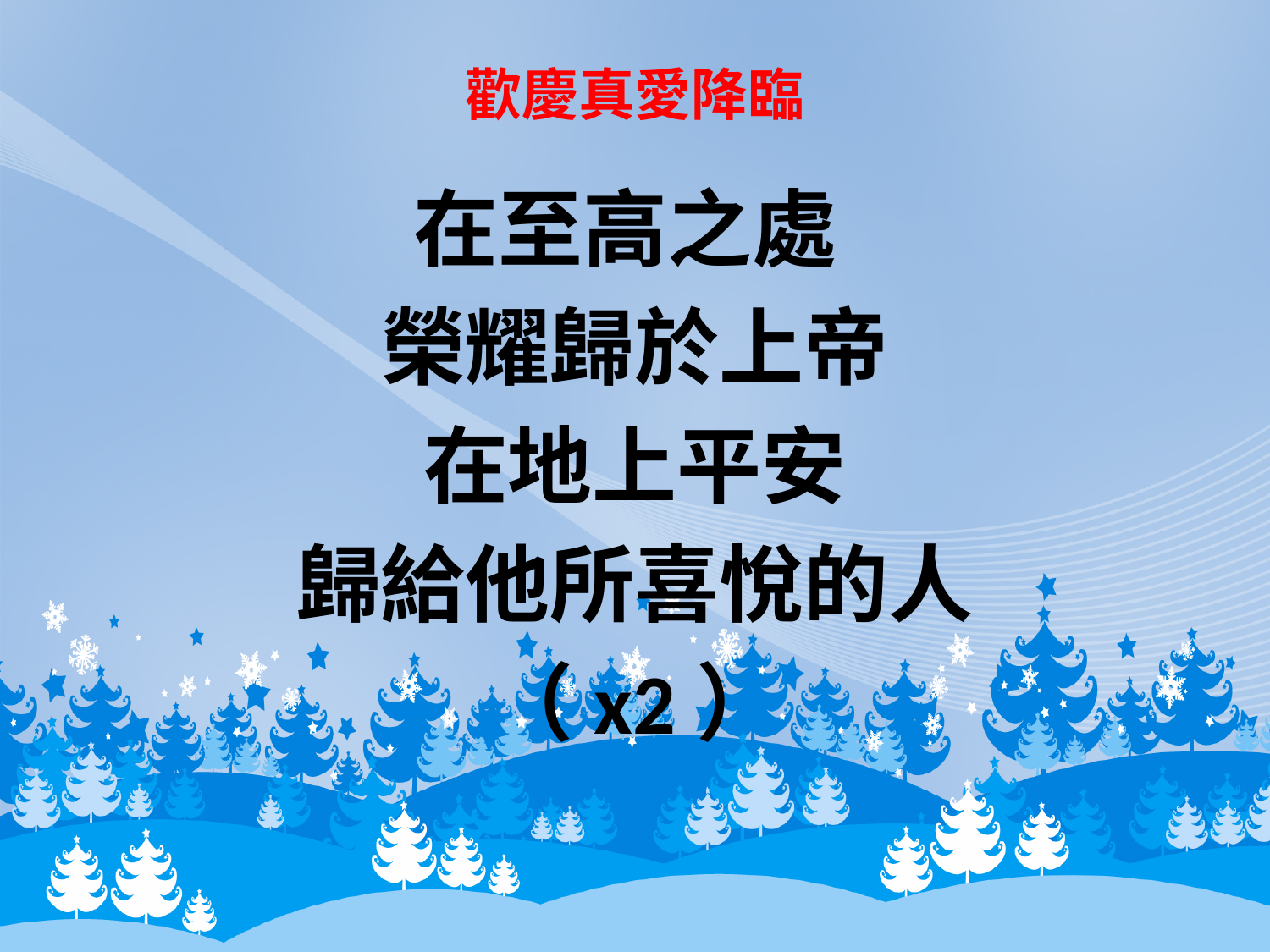

# 歡慶真愛降臨
在至高之處
榮耀歸於上帝
在地上平安
歸給他所喜悅的人
（x2）